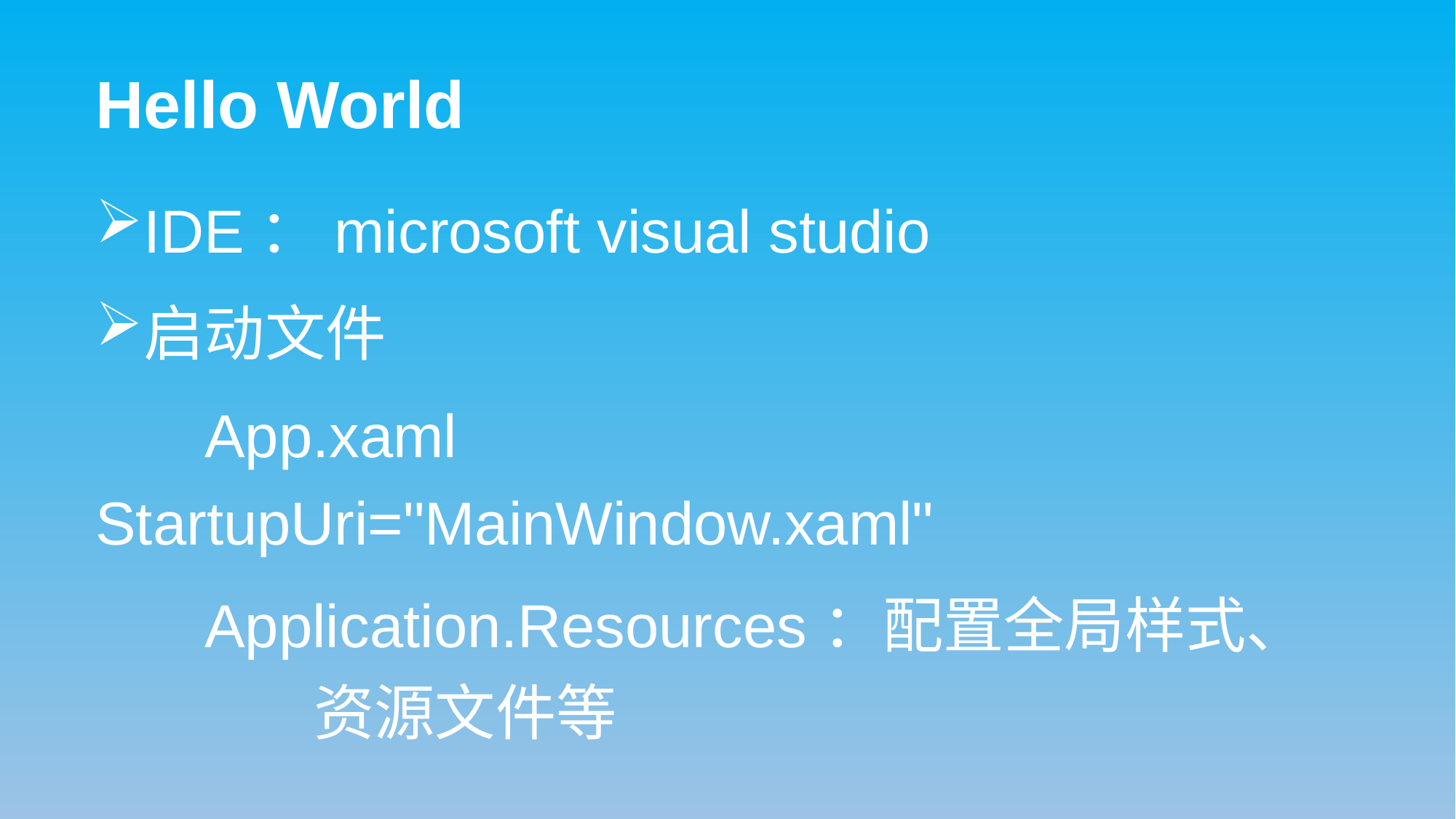

# Hello World
IDE：microsoft visual studio
启动文件
	App.xaml	StartupUri="MainWindow.xaml"
	Application.Resources：配置全局样式、		资源文件等